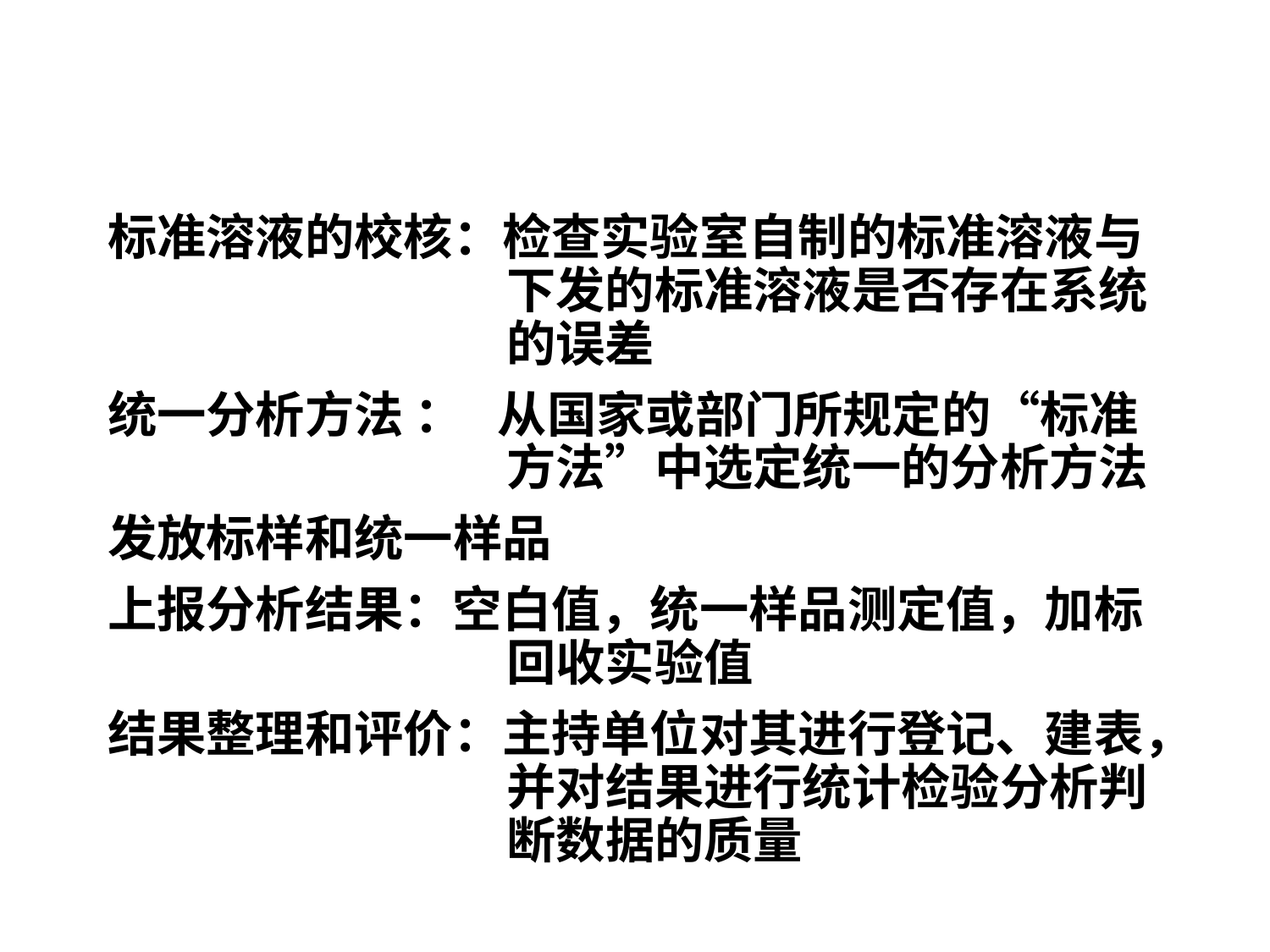

# 实验室间质量控制内容
标准溶液的校核：检查实验室自制的标准溶液与下发的标准溶液是否存在系统的误差
统一分析方法 ：   从国家或部门所规定的“标准方法”中选定统一的分析方法
发放标样和统一样品
上报分析结果：空白值，统一样品测定值，加标回收实验值
结果整理和评价：主持单位对其进行登记、建表，并对结果进行统计检验分析判断数据的质量